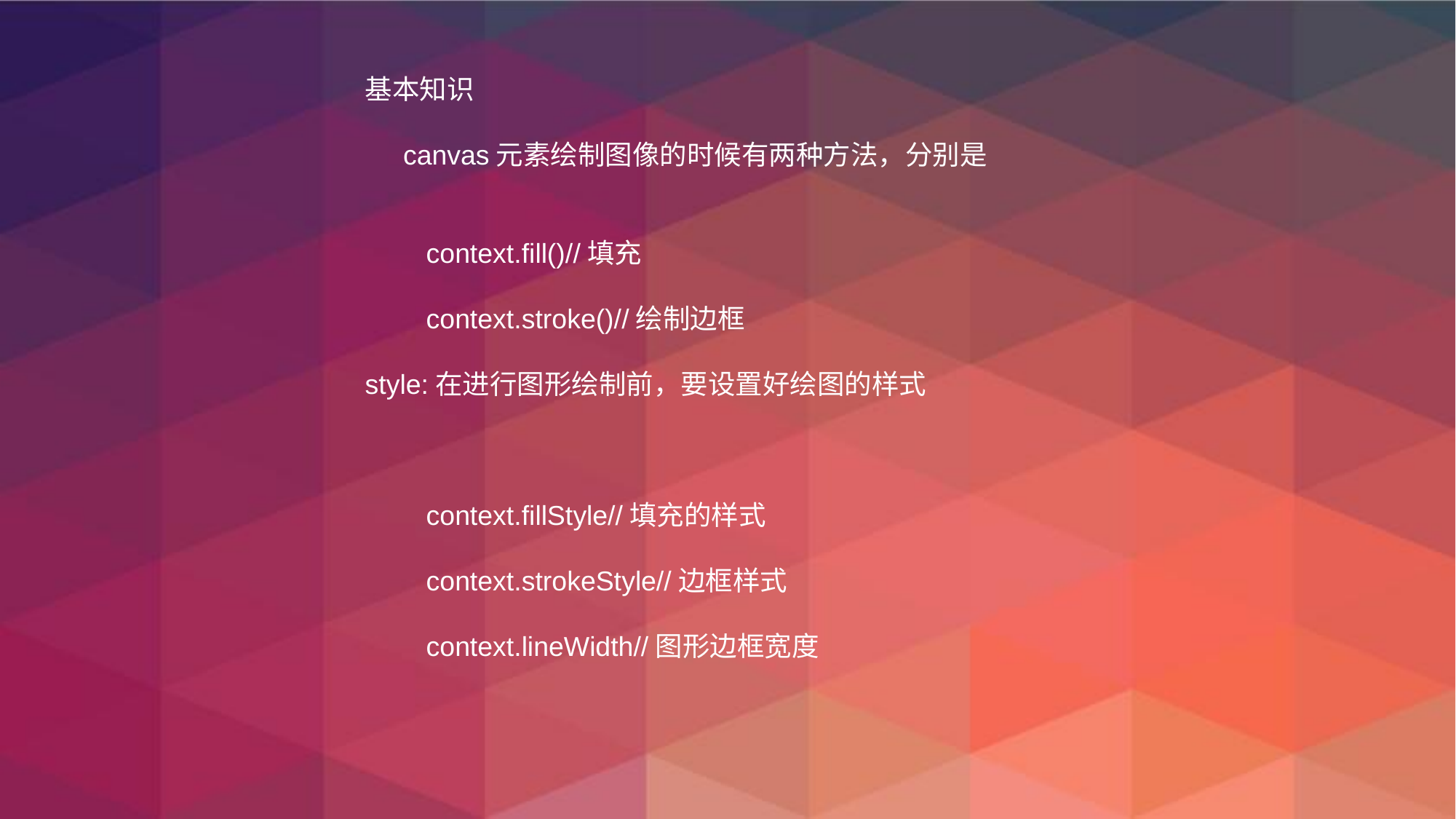

基本知识

     canvas元素绘制图像的时候有两种方法，分别是

        context.fill()//填充

        context.stroke()//绘制边框

style:在进行图形绘制前，要设置好绘图的样式

        context.fillStyle//填充的样式

        context.strokeStyle//边框样式

        context.lineWidth//图形边框宽度